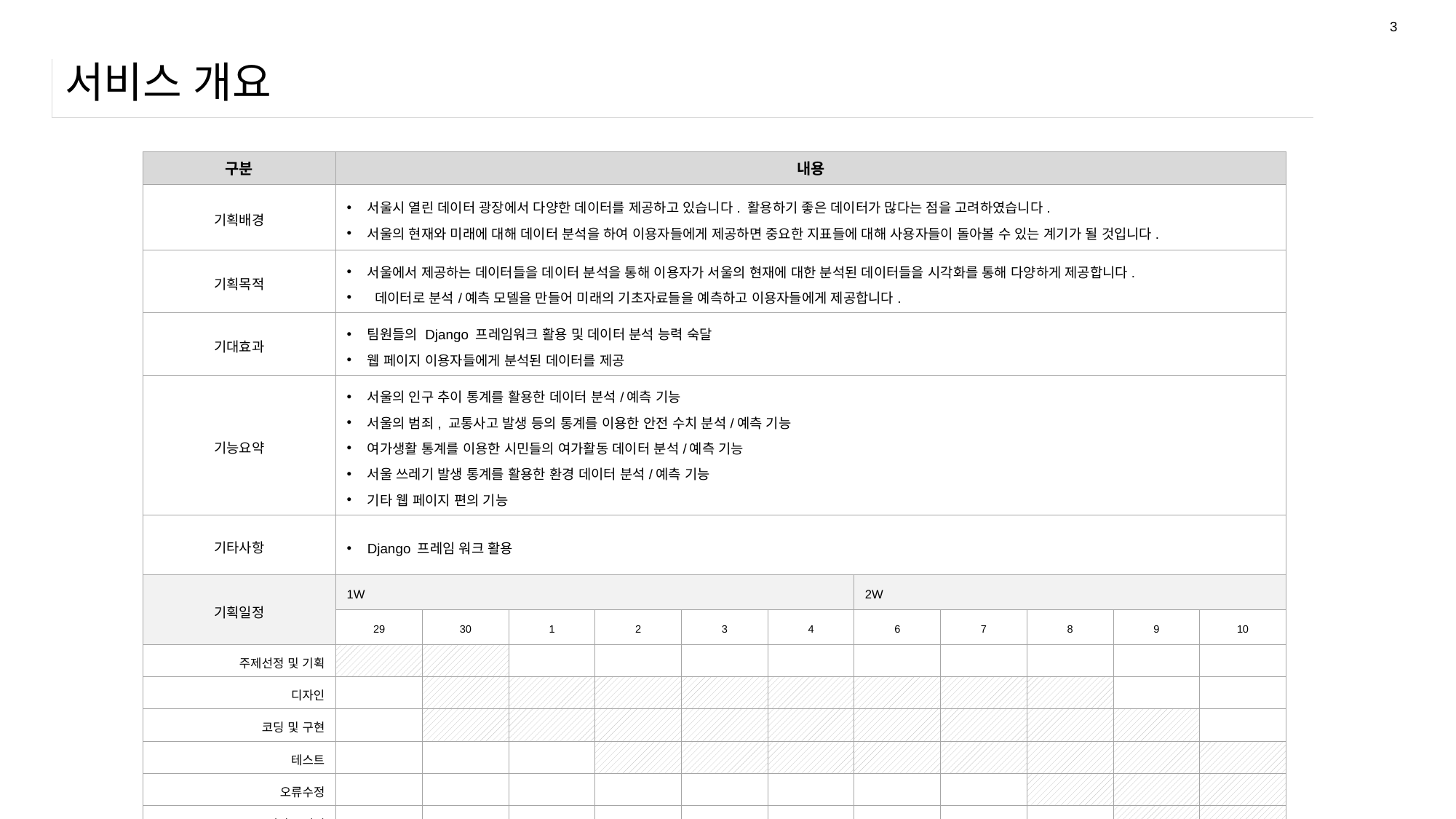

3
# 서비스 개요
| 구분 | 내용 |  |  |  |  |  |  |  |  |  |  |
| --- | --- | --- | --- | --- | --- | --- | --- | --- | --- | --- | --- |
| 기획배경 | 서울시 열린 데이터 광장에서 다양한 데이터를 제공하고 있습니다. 활용하기 좋은 데이터가 많다는 점을 고려하였습니다. 서울의 현재와 미래에 대해 데이터 분석을 하여 이용자들에게 제공하면 중요한 지표들에 대해 사용자들이 돌아볼 수 있는 계기가 될 것입니다. |  |  |  |  |  |  |  |  |  |  |
| 기획목적 | 서울에서 제공하는 데이터들을 데이터 분석을 통해 이용자가 서울의 현재에 대한 분석된 데이터들을 시각화를 통해 다양하게 제공합니다. 데이터로 분석/예측 모델을 만들어 미래의 기초자료들을 예측하고 이용자들에게 제공합니다. |  |  |  |  |  |  |  |  |  |  |
| 기대효과 | 팀원들의 Django 프레임워크 활용 및 데이터 분석 능력 숙달 웹 페이지 이용자들에게 분석된 데이터를 제공 |  |  |  |  |  |  |  |  |  |  |
| 기능요약 | 서울의 인구 추이 통계를 활용한 데이터 분석/예측 기능 서울의 범죄, 교통사고 발생 등의 통계를 이용한 안전 수치 분석/예측 기능 여가생활 통계를 이용한 시민들의 여가활동 데이터 분석/예측 기능 서울 쓰레기 발생 통계를 활용한 환경 데이터 분석/예측 기능 기타 웹 페이지 편의 기능 |  |  |  |  |  |  |  |  |  |  |
| 기타사항 | Django 프레임 워크 활용 |  |  |  |  |  |  |  |  |  |  |
| 기획일정 | 1W |  |  |  |  |  | 2W |  |  |  |  |
|  | 29 | 30 | 1 | 2 | 3 | 4 | 6 | 7 | 8 | 9 | 10 |
| 주제선정 및 기획 |  |  |  |  |  |  |  |  |  |  |  |
| 디자인 |  |  |  |  |  |  |  |  |  |  |  |
| 코딩 및 구현 |  |  |  |  |  |  |  |  |  |  |  |
| 테스트 |  |  |  |  |  |  |  |  |  |  |  |
| 오류수정 |  |  |  |  |  |  |  |  |  |  |  |
| 평가, 정리 |  |  |  |  |  |  |  |  |  |  |  |